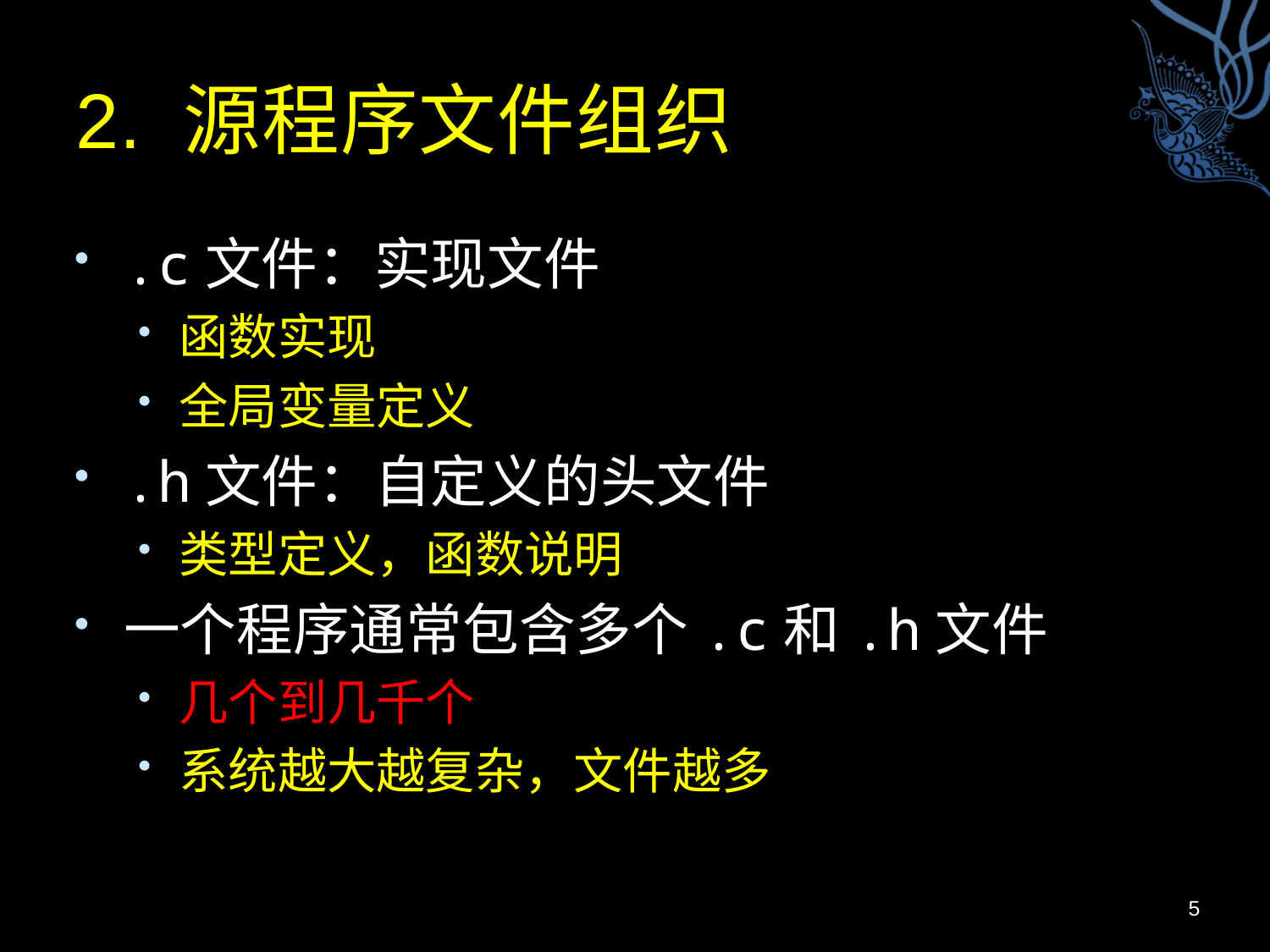

# 2. 源程序文件组织
.c文件：实现文件
函数实现
全局变量定义
.h文件：自定义的头文件
类型定义，函数说明
一个程序通常包含多个.c和.h文件
几个到几千个
系统越大越复杂，文件越多
5